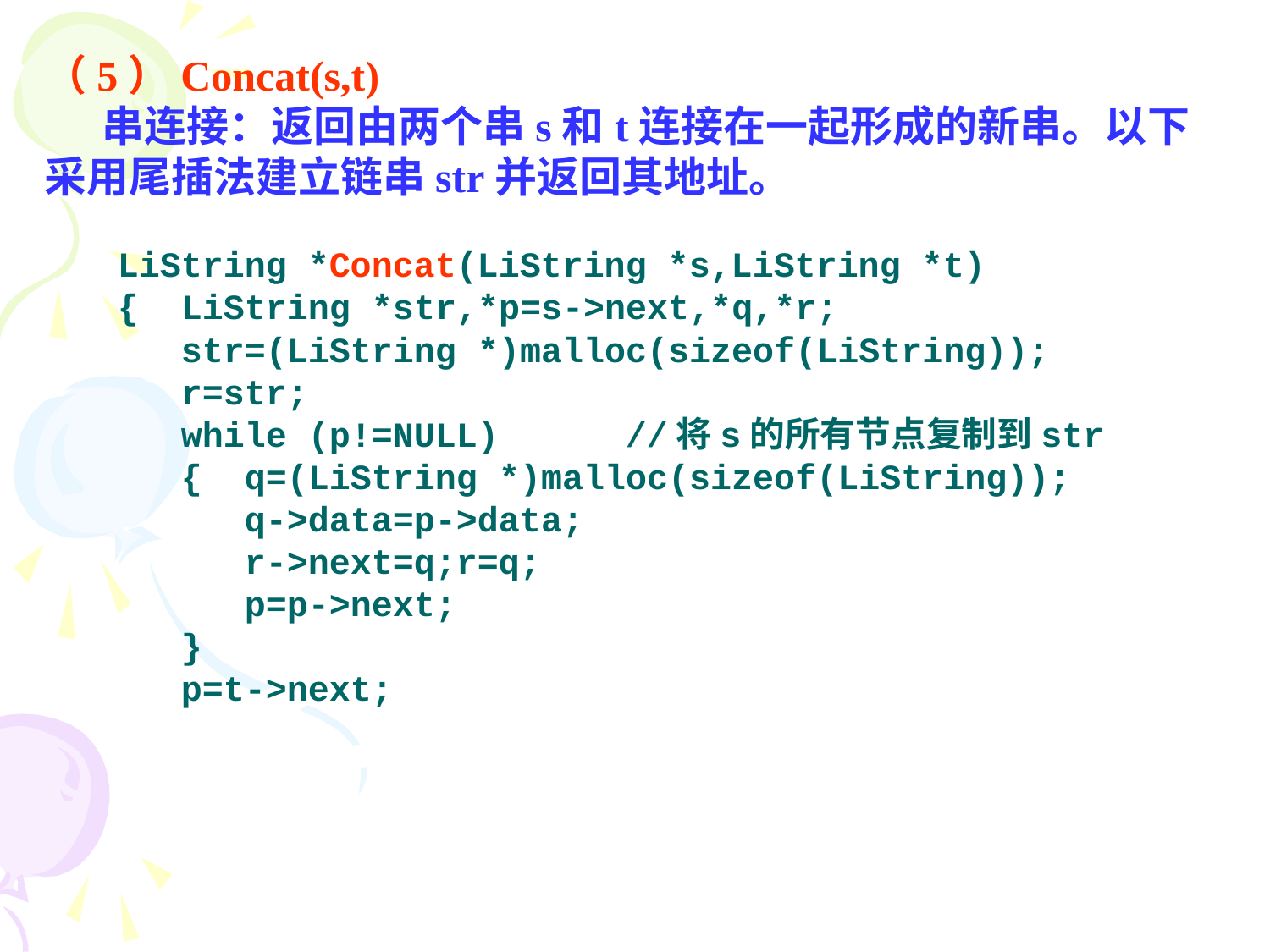

（5）Concat(s,t)
     串连接：返回由两个串s和t连接在一起形成的新串。以下采用尾插法建立链串str并返回其地址。
LiString *Concat(LiString *s,LiString *t)
{  LiString *str,*p=s->next,*q,*r;
   str=(LiString *)malloc(sizeof(LiString));
   r=str;
   while (p!=NULL)	//将s的所有节点复制到str
   {  q=(LiString *)malloc(sizeof(LiString));
	q->data=p->data;
	r->next=q;r=q;
	p=p->next;
   }
   p=t->next;